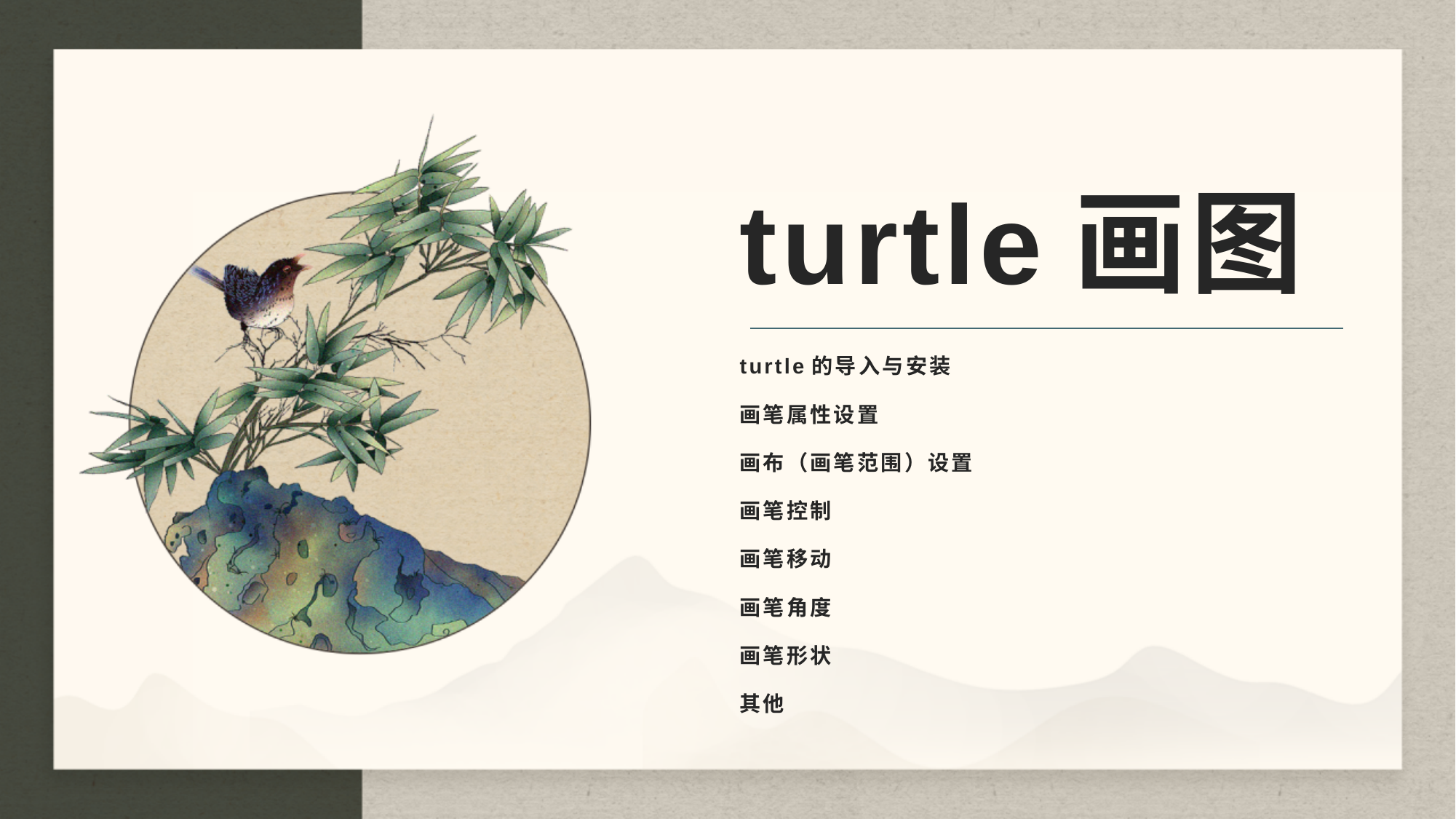

turtle画图
turtle的导入与安装
画笔属性设置
画布（画笔范围）设置
画笔控制
画笔移动
画笔角度
画笔形状
其他